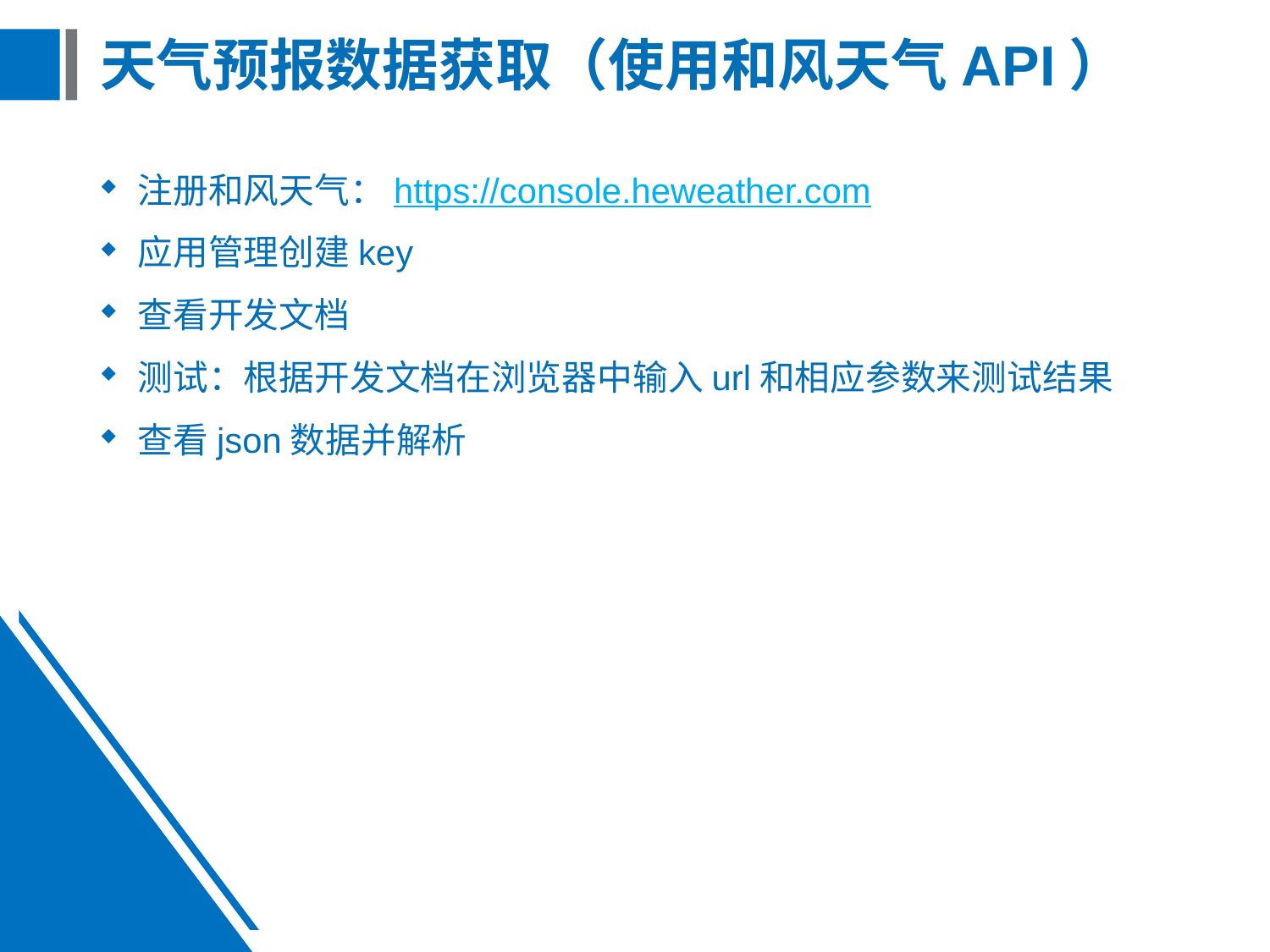

# 天气预报数据获取（使用和风天气API）
注册和风天气：https://console.heweather.com
应用管理创建key
查看开发文档
测试：根据开发文档在浏览器中输入url和相应参数来测试结果
查看json数据并解析
15